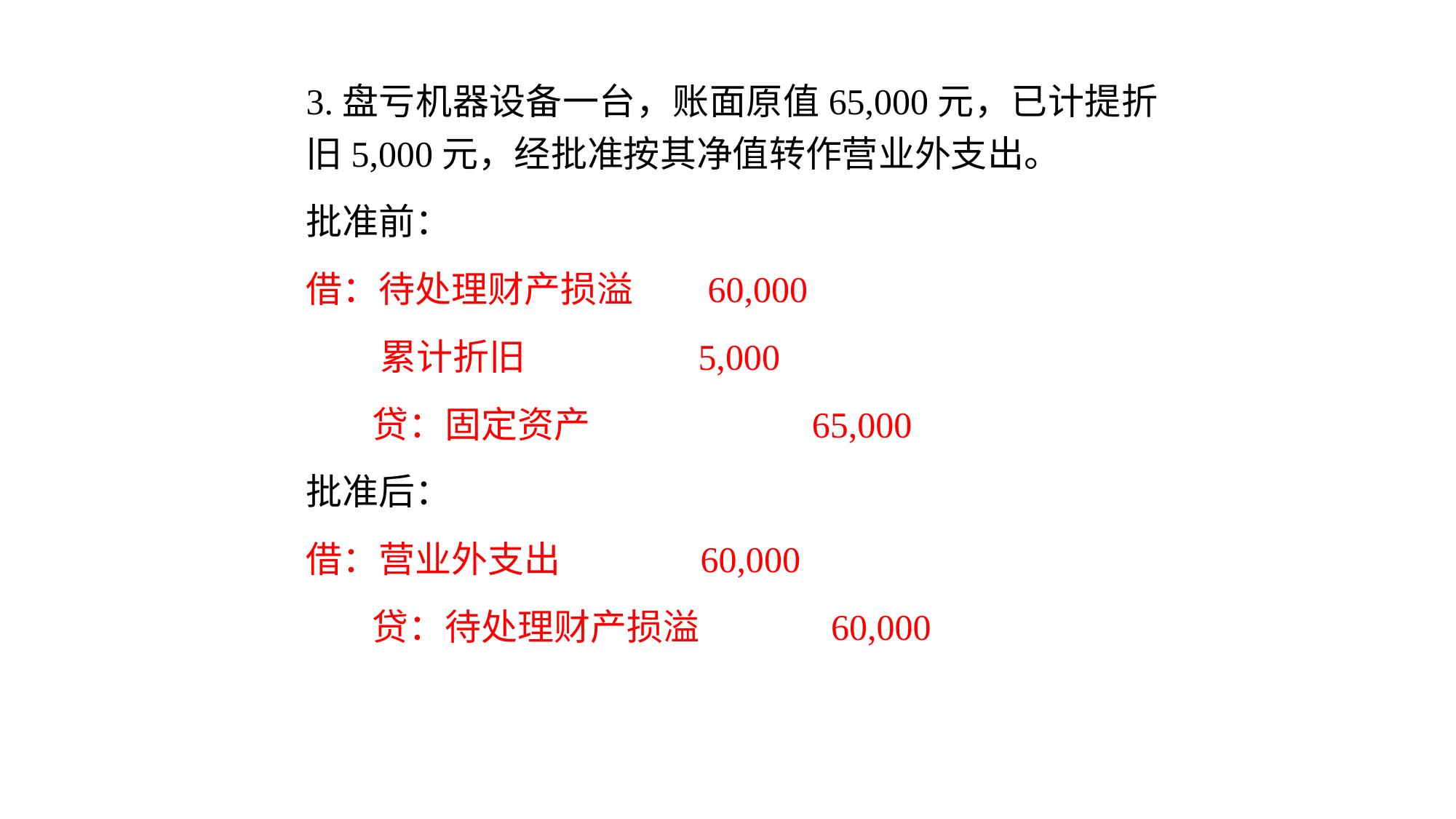

3.盘亏机器设备一台，账面原值65,000元，已计提折旧5,000元，经批准按其净值转作营业外支出。
批准前：
借：待处理财产损溢        60,000
        累计折旧                    5,000
       贷：固定资产                          65,000
批准后：
借：营业外支出                60,000
       贷：待处理财产损溢               60,000